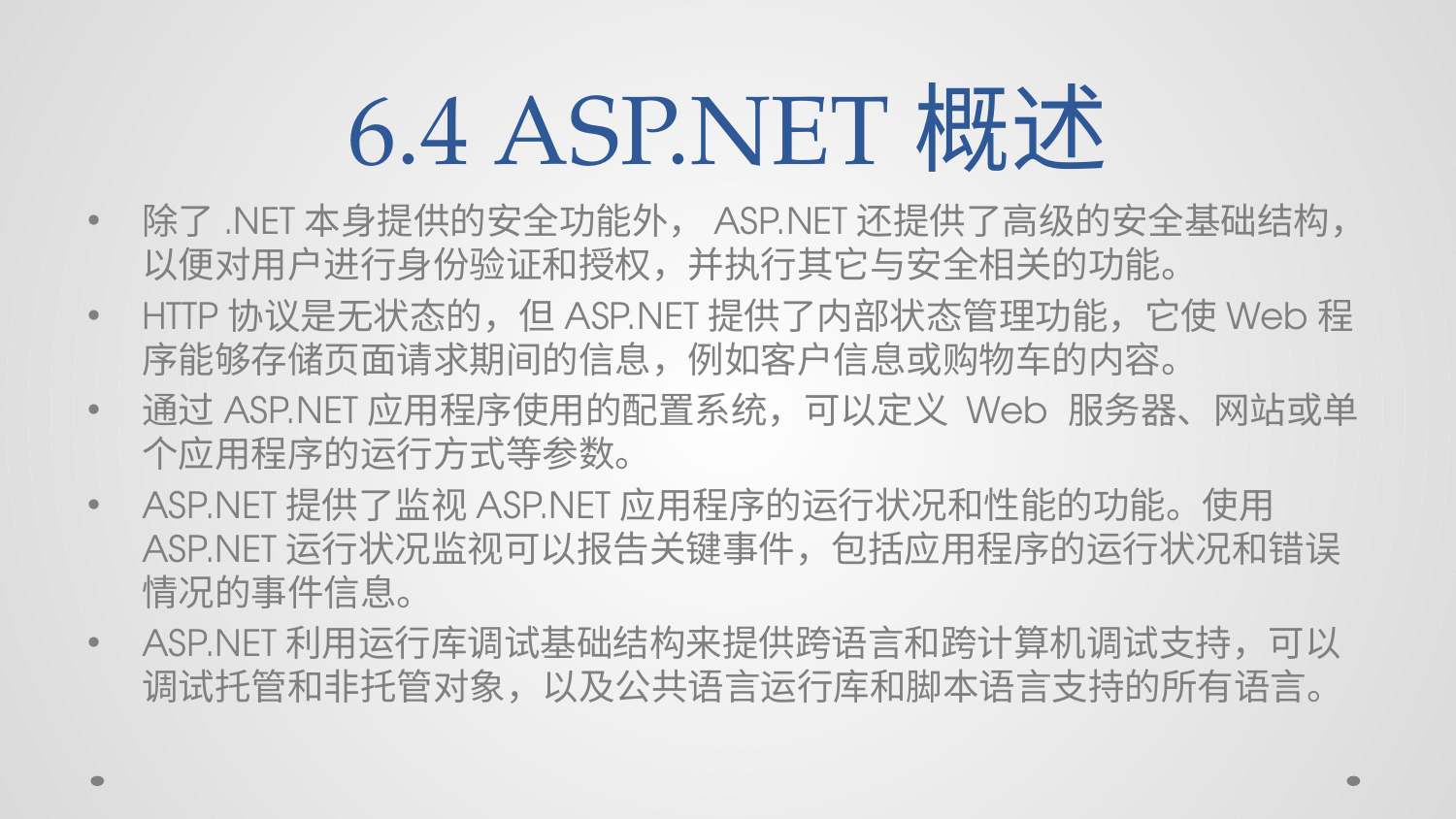

# 6.4 ASP.NET概述
除了.NET本身提供的安全功能外，ASP.NET还提供了高级的安全基础结构，以便对用户进行身份验证和授权，并执行其它与安全相关的功能。
HTTP协议是无状态的，但ASP.NET提供了内部状态管理功能，它使Web程序能够存储页面请求期间的信息，例如客户信息或购物车的内容。
通过ASP.NET应用程序使用的配置系统，可以定义 Web 服务器、网站或单个应用程序的运行方式等参数。
ASP.NET提供了监视ASP.NET应用程序的运行状况和性能的功能。使用ASP.NET运行状况监视可以报告关键事件，包括应用程序的运行状况和错误情况的事件信息。
ASP.NET利用运行库调试基础结构来提供跨语言和跨计算机调试支持，可以调试托管和非托管对象，以及公共语言运行库和脚本语言支持的所有语言。